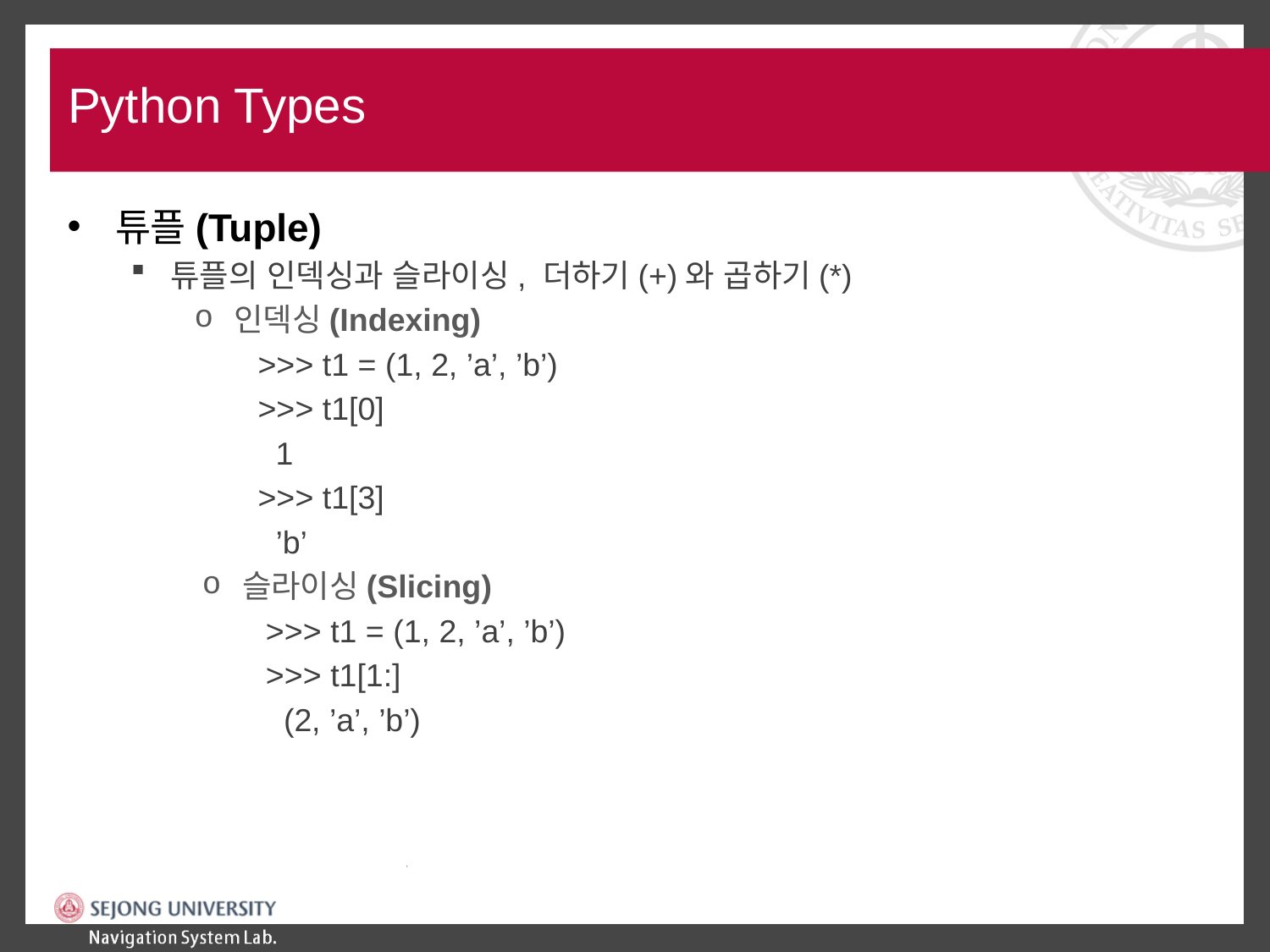

# Python Types
튜플(Tuple)
튜플의 인덱싱과 슬라이싱, 더하기(+)와 곱하기(*)
인덱싱(Indexing)
>>> t1 = (1, 2, ’a’, ’b’)
>>> t1[0]
  1
>>> t1[3]
  ’b’
슬라이싱(Slicing)
>>> t1 = (1, 2, ’a’, ’b’)
>>> t1[1:]
  (2, ’a’, ’b’)